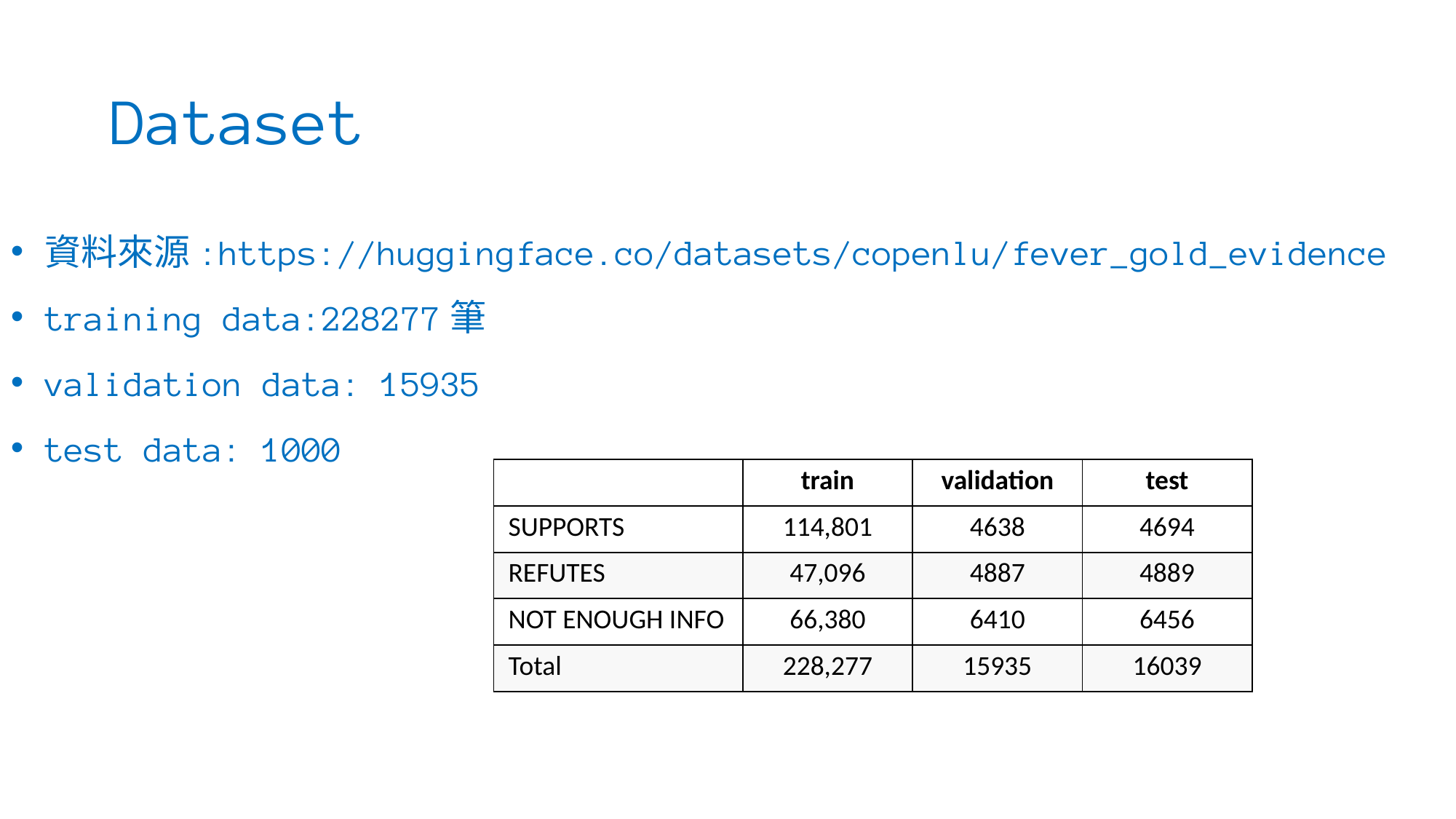

# Dataset
資料來源:https://huggingface.co/datasets/copenlu/fever_gold_evidence
training data:228277筆
validation data: 15935
test data: 1000

|  | train | validation | test |
| --- | --- | --- | --- |
| SUPPORTS | 114,801 | 4638 | 4694 |
| REFUTES | 47,096 | 4887 | 4889 |
| NOT ENOUGH INFO | 66,380 | 6410 | 6456 |
| Total | 228,277 | 15935 | 16039 |